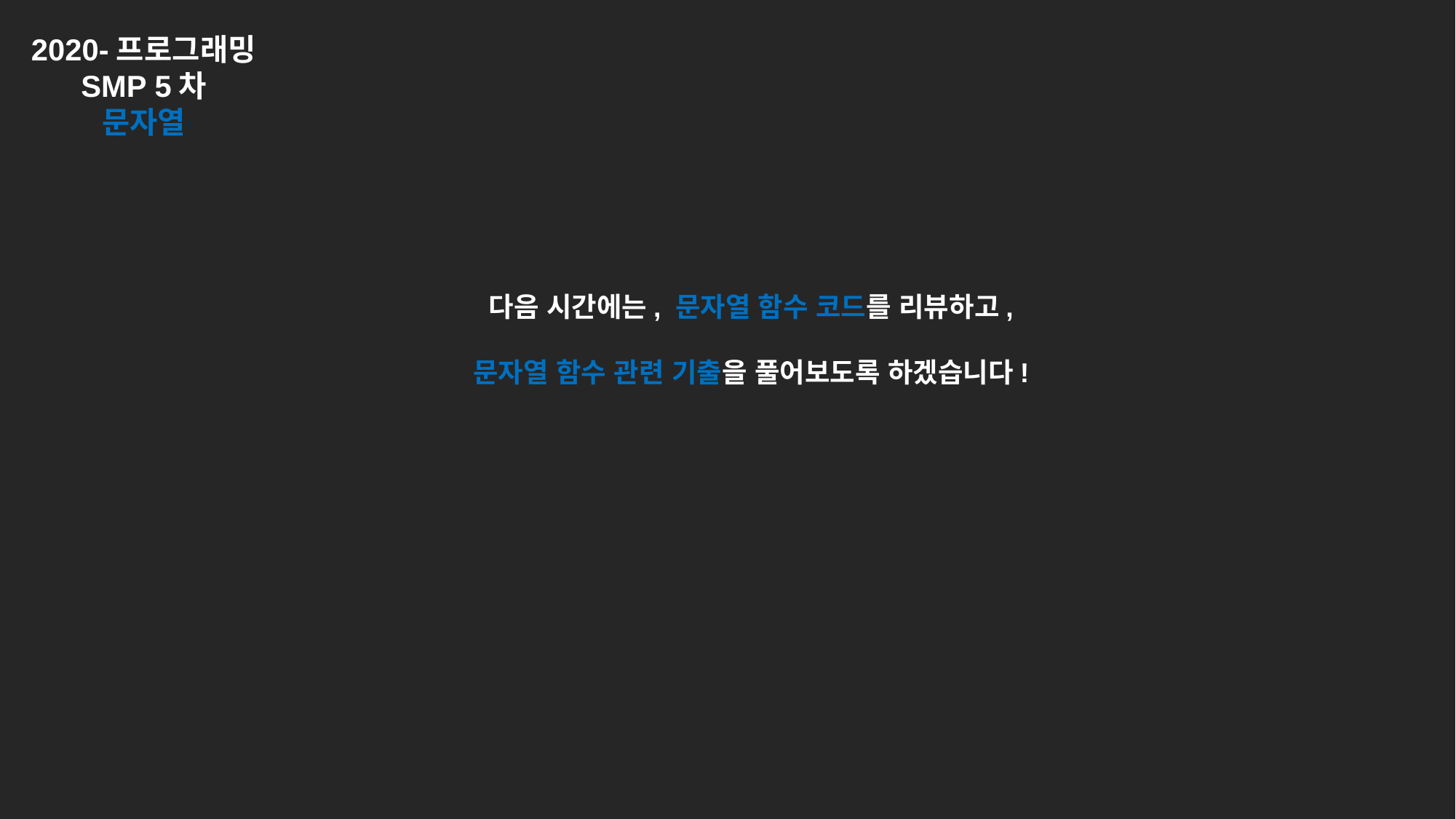

2020-프로그래밍
SMP 5차
문자열
다음 시간에는, 문자열 함수 코드를 리뷰하고,

문자열 함수 관련 기출을 풀어보도록 하겠습니다!